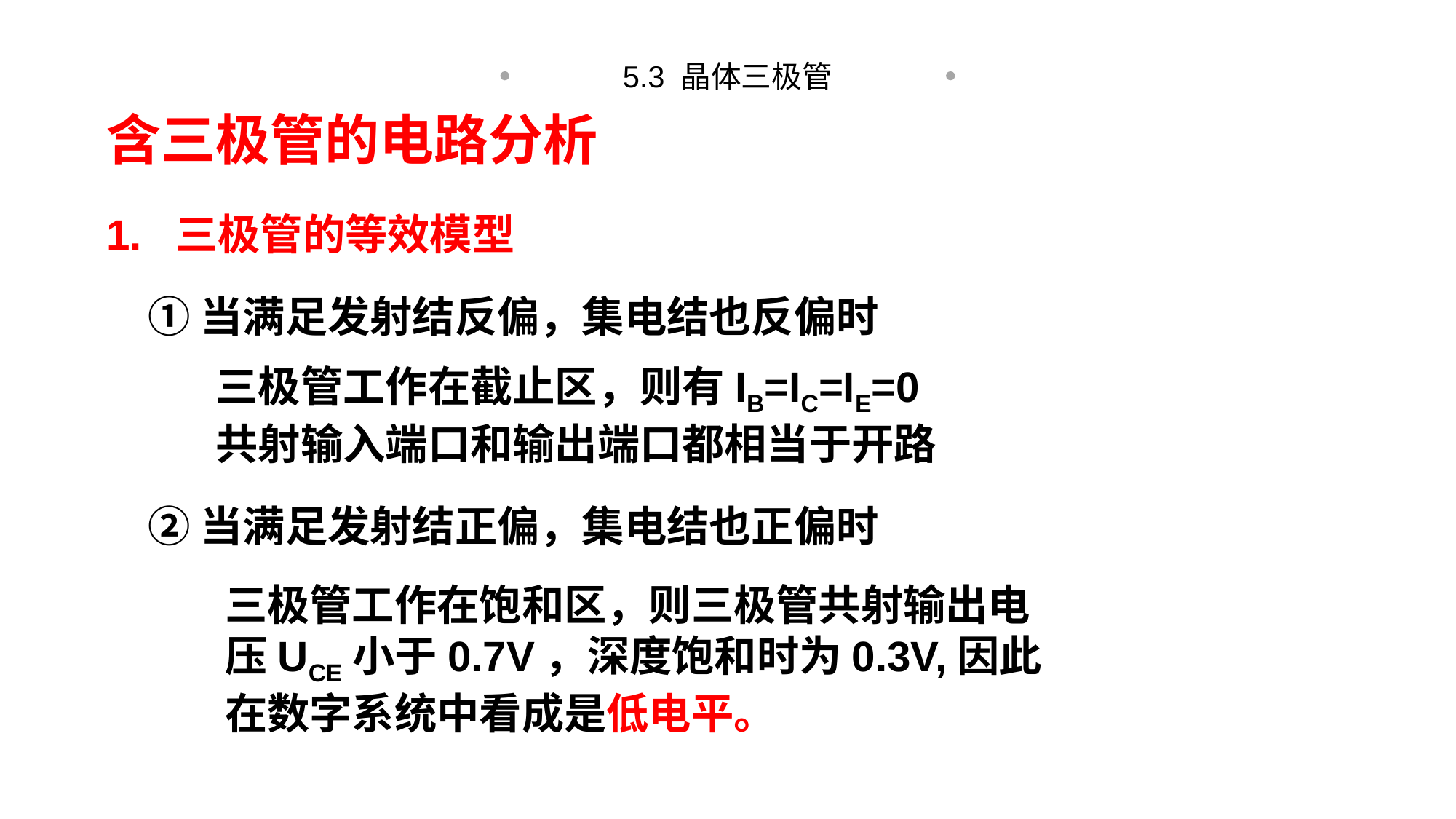

5.3 晶体三极管
含三极管的电路分析
1.  三极管的等效模型
①当满足发射结反偏，集电结也反偏时
三极管工作在截止区，则有IB=IC=IE=0
共射输入端口和输出端口都相当于开路
②当满足发射结正偏，集电结也正偏时
三极管工作在饱和区，则三极管共射输出电压UCE小于0.7V，深度饱和时为0.3V,因此在数字系统中看成是低电平。